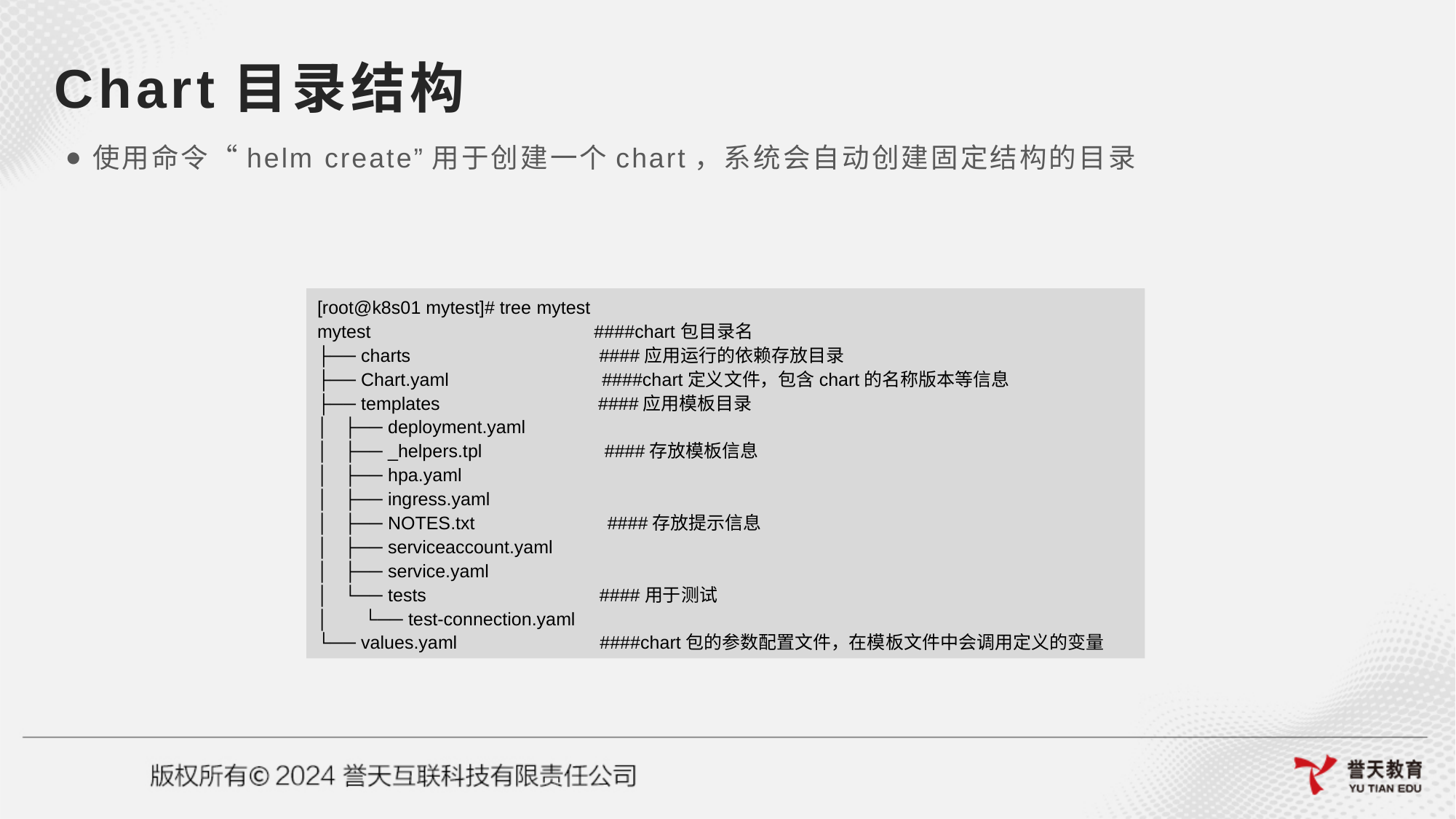

# Chart目录结构
使用命令“helm create”用于创建一个chart，系统会自动创建固定结构的目录
[root@k8s01 mytest]# tree mytest
mytest                                            ####chart包目录名
├── charts                                     ####应用运行的依赖存放目录
├── Chart.yaml                              ####chart定义文件，包含chart的名称版本等信息
├── templates                               ####应用模板目录
│   ├── deployment.yaml
│   ├── _helpers.tpl                        ####存放模板信息
│   ├── hpa.yaml
│   ├── ingress.yaml
│   ├── NOTES.txt                          ####存放提示信息
│   ├── serviceaccount.yaml
│   ├── service.yaml
│   └── tests                                  ####用于测试
│       └── test-connection.yaml
└── values.yaml                            ####chart包的参数配置文件，在模板文件中会调用定义的变量